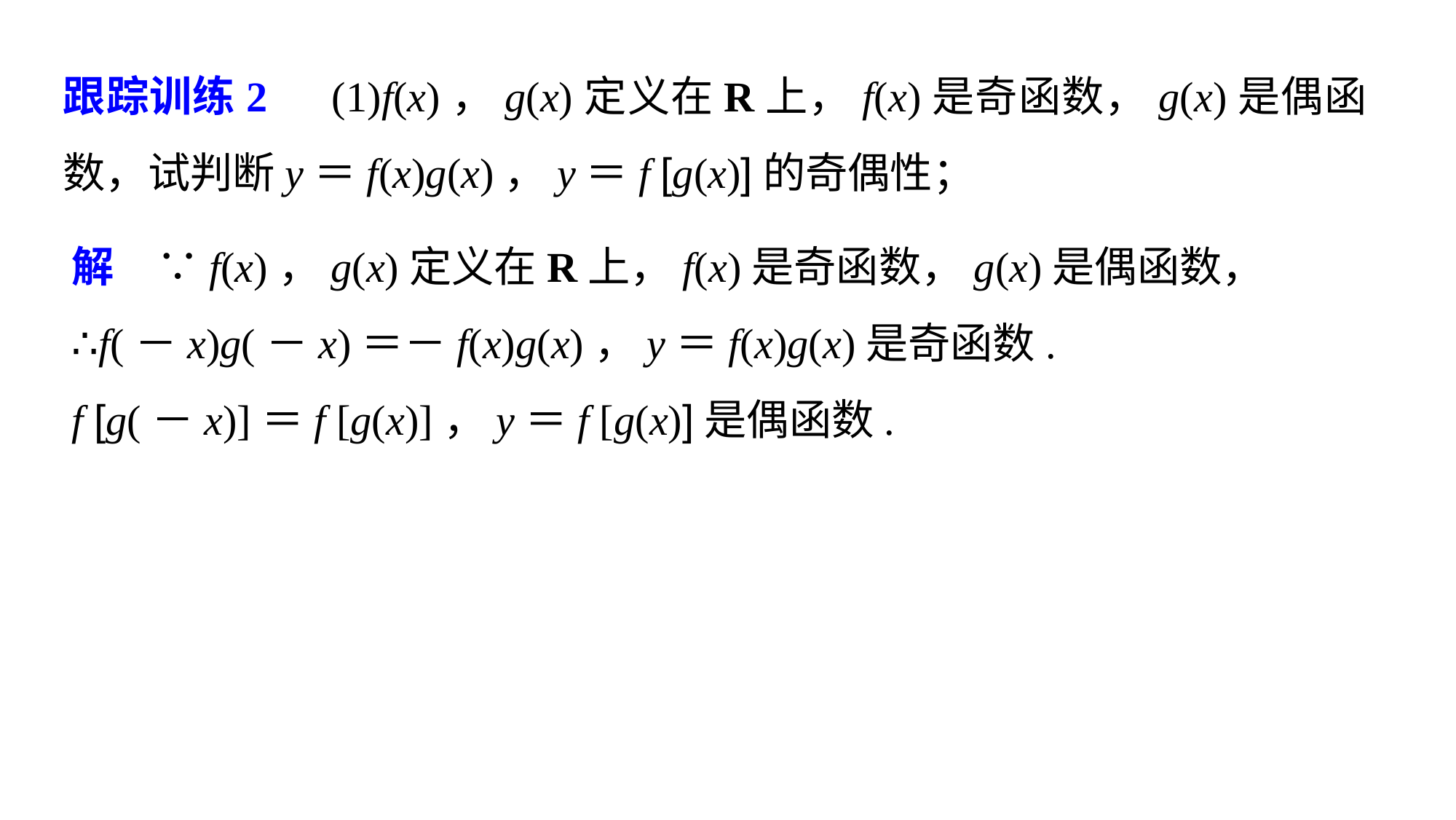

跟踪训练2　(1)f(x)，g(x)定义在R上，f(x)是奇函数，g(x)是偶函数，试判断y＝f(x)g(x)，y＝f [g(x)]的奇偶性；
解　∵f(x)，g(x)定义在R上，f(x)是奇函数，g(x)是偶函数，
∴f(－x)g(－x)＝－f(x)g(x)，y＝f(x)g(x)是奇函数.
f [g(－x)]＝f [g(x)]，y＝f [g(x)]是偶函数.